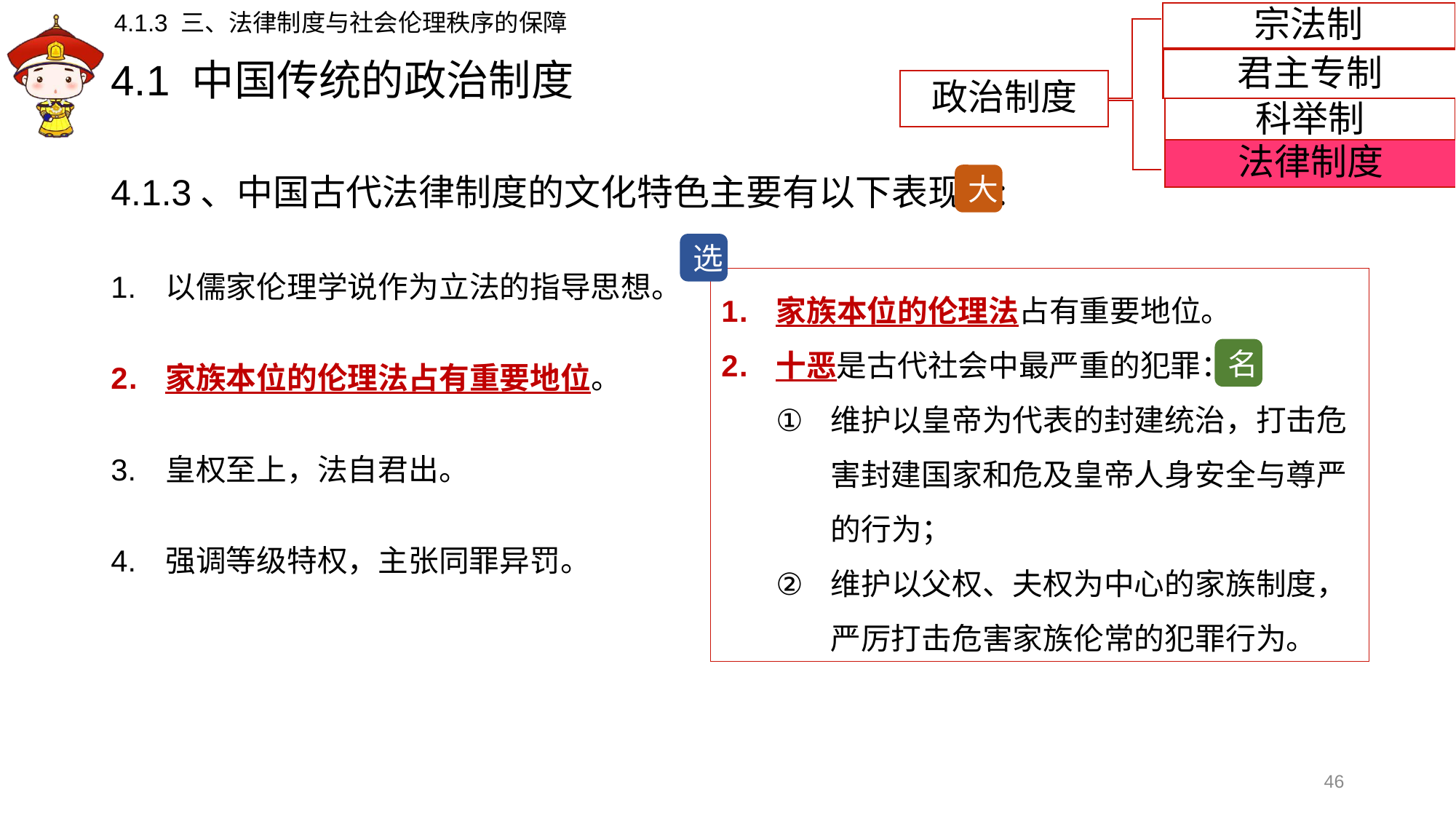

4.1.3 三、法律制度与社会伦理秩序的保障
宗法制

# 4.1 中国传统的政治制度
君主专制
政治制度
科举制

法律制度
4.1.3、中国古代法律制度的文化特色主要有以下表现★：
以儒家伦理学说作为立法的指导思想。
家族本位的伦理法占有重要地位。
皇权至上，法自君出。
强调等级特权，主张同罪异罚。
大
选
家族本位的伦理法占有重要地位。
十恶是古代社会中最严重的犯罪：
维护以皇帝为代表的封建统治，打击危害封建国家和危及皇帝人身安全与尊严的行为；
维护以父权、夫权为中心的家族制度，严厉打击危害家族伦常的犯罪行为。
名
46